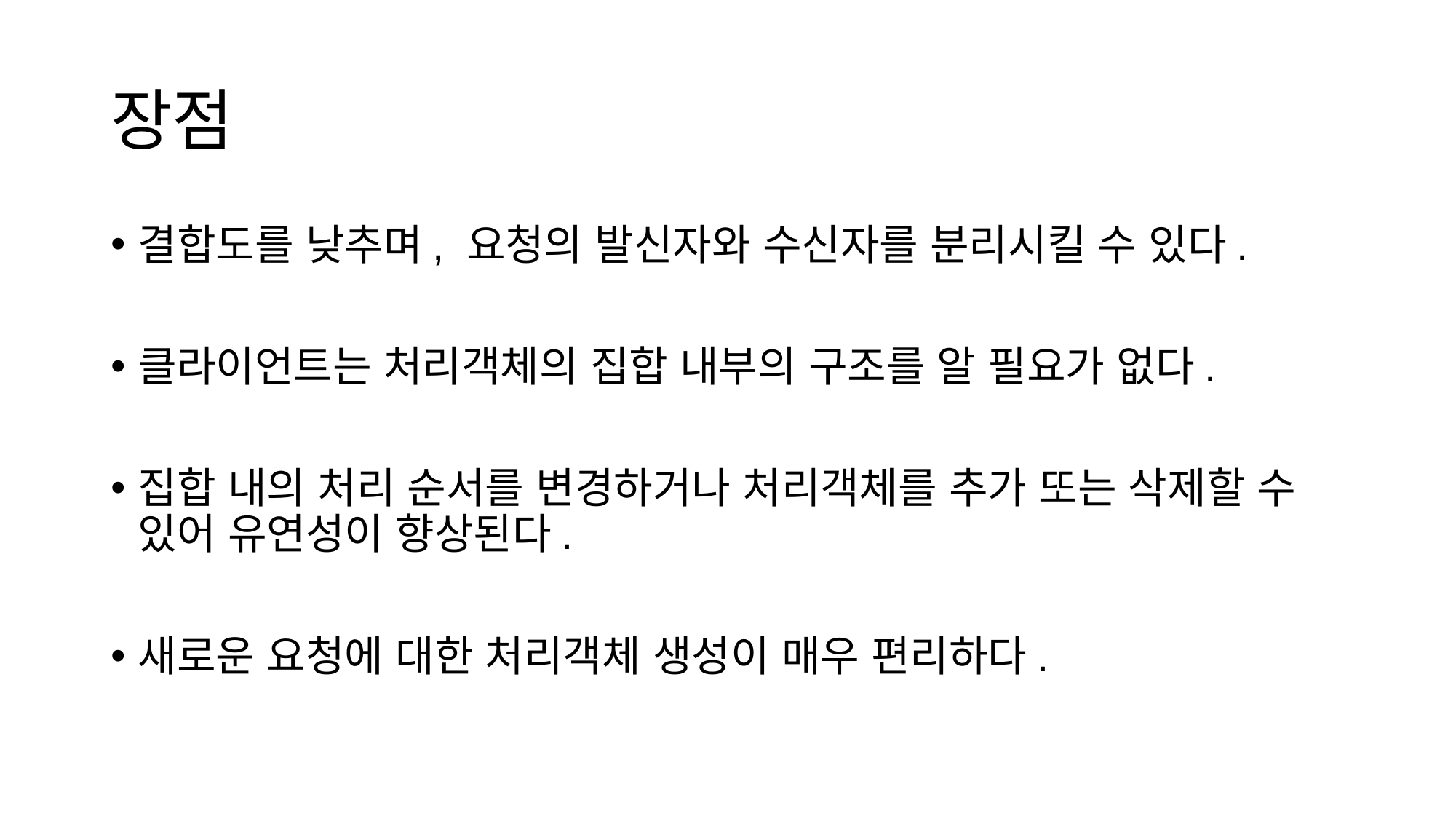

# 장점
결합도를 낮추며, 요청의 발신자와 수신자를 분리시킬 수 있다.

클라이언트는 처리객체의 집합 내부의 구조를 알 필요가 없다.

집합 내의 처리 순서를 변경하거나 처리객체를 추가 또는 삭제할 수 있어 유연성이 향상된다.

새로운 요청에 대한 처리객체 생성이 매우 편리하다.